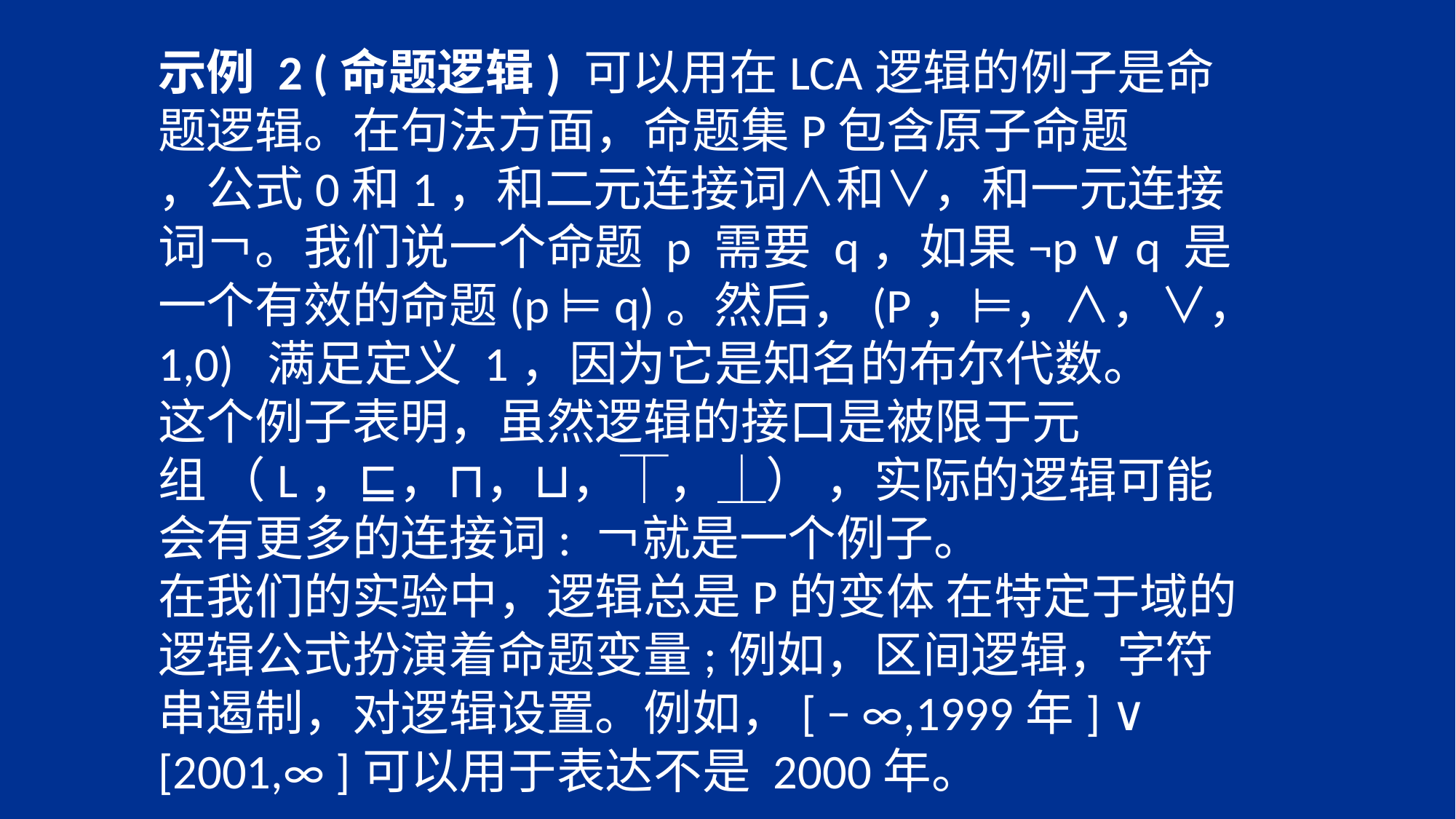

示例 2 (命题逻辑) 可以用在LCA逻辑的例子是命题逻辑。在句法方面，命题集P包含原子命题
，公式0和1，和二元连接词∧和∨，和一元连接词￢。我们说一个命题 p 需要 q，如果¬p ∨ q 是一个有效的命题(p ⊨ q)。然后，(P，⊨，∧，∨，1,0)  满足定义 1，因为它是知名的布尔代数。
这个例子表明，虽然逻辑的接口是被限于元组 （L，⊑，⊓，⊔，⏉，⏊） ，实际的逻辑可能会有更多的连接词: ￢就是一个例子。
在我们的实验中，逻辑总是P的变体 在特定于域的逻辑公式扮演着命题变量;例如，区间逻辑，字符串遏制，对逻辑设置。例如，[ − ∞,1999年] ∨ [2001,∞ ]可以用于表达不是 2000年。